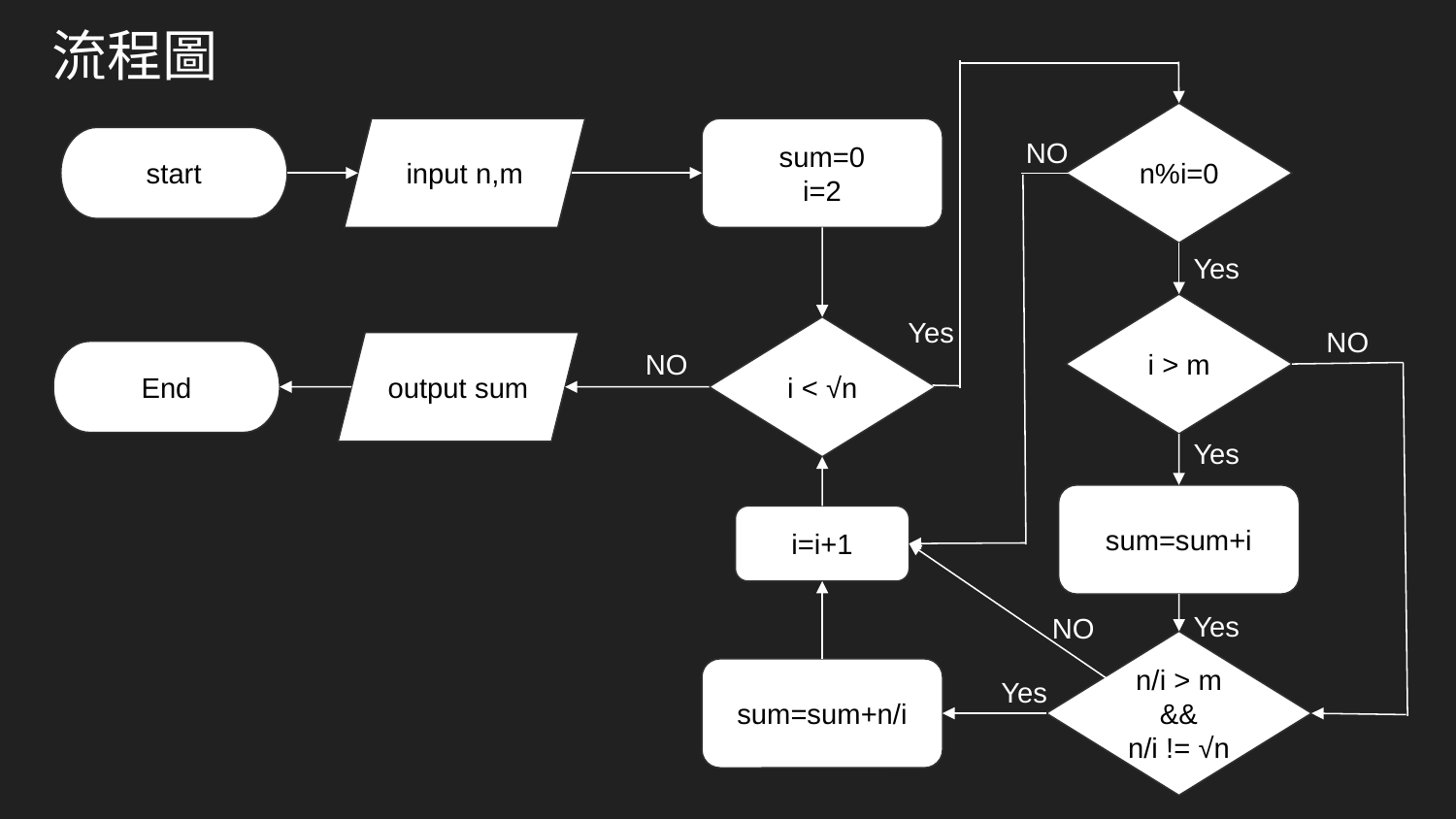

# 流程圖
n%i=0
input n,m
sum=0
i=2
NO
start
Yes
i > m
Yes
NO
i < √n
NO
output sum
End
Yes
sum=sum+i
i=i+1
Yes
NO
n/i > m
&&
n/i != √n
sum=sum+n/i
Yes